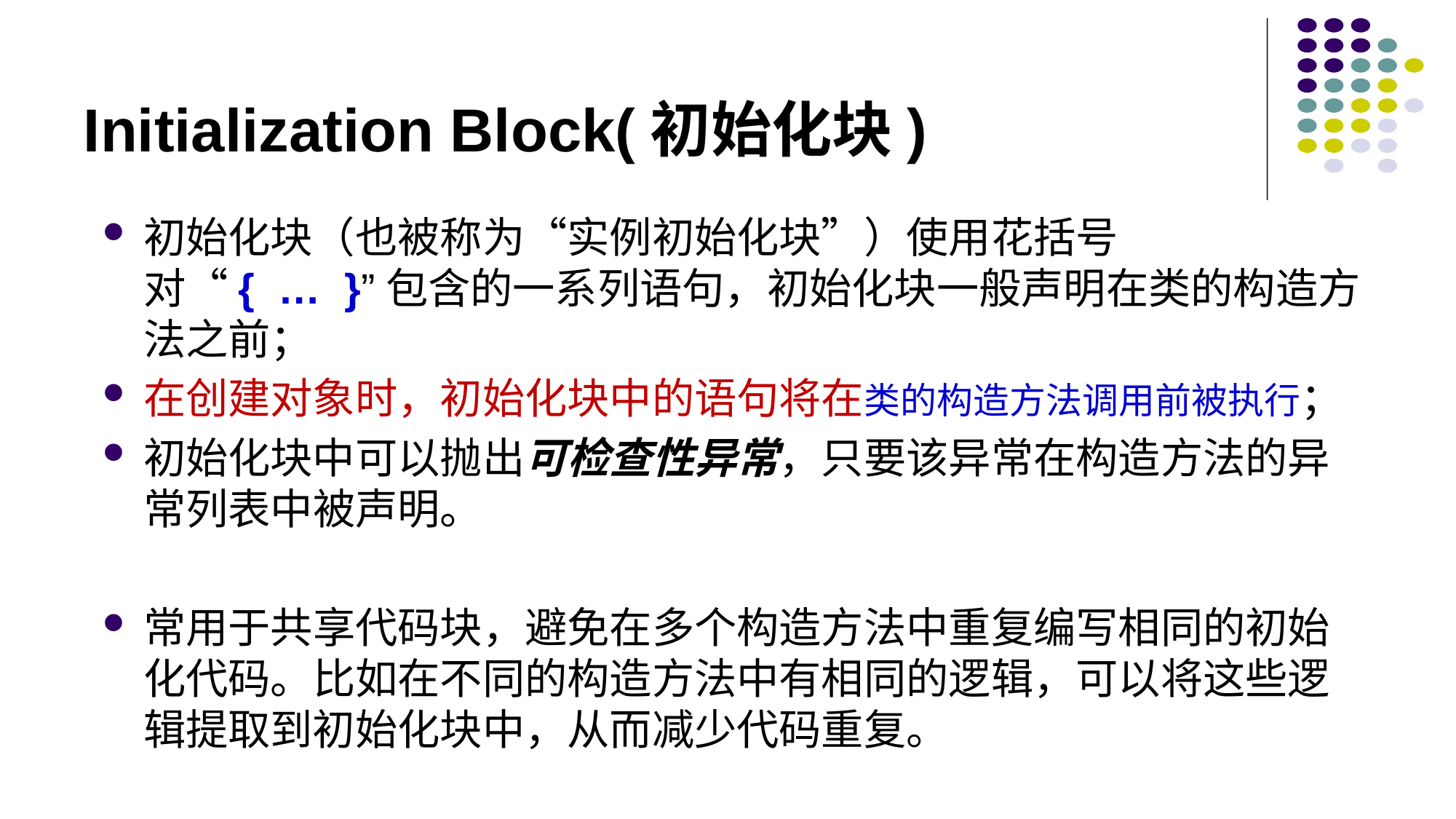

# Initialization Block(初始化块)
初始化块（也被称为“实例初始化块”）使用花括号对“{  …  }”包含的一系列语句，初始化块一般声明在类的构造方法之前；
在创建对象时，初始化块中的语句将在类的构造方法调用前被执行；
初始化块中可以抛出可检查性异常，只要该异常在构造方法的异常列表中被声明。

常用于共享代码块，避免在多个构造方法中重复编写相同的初始化代码。比如在不同的构造方法中有相同的逻辑，可以将这些逻辑提取到初始化块中，从而减少代码重复。
81